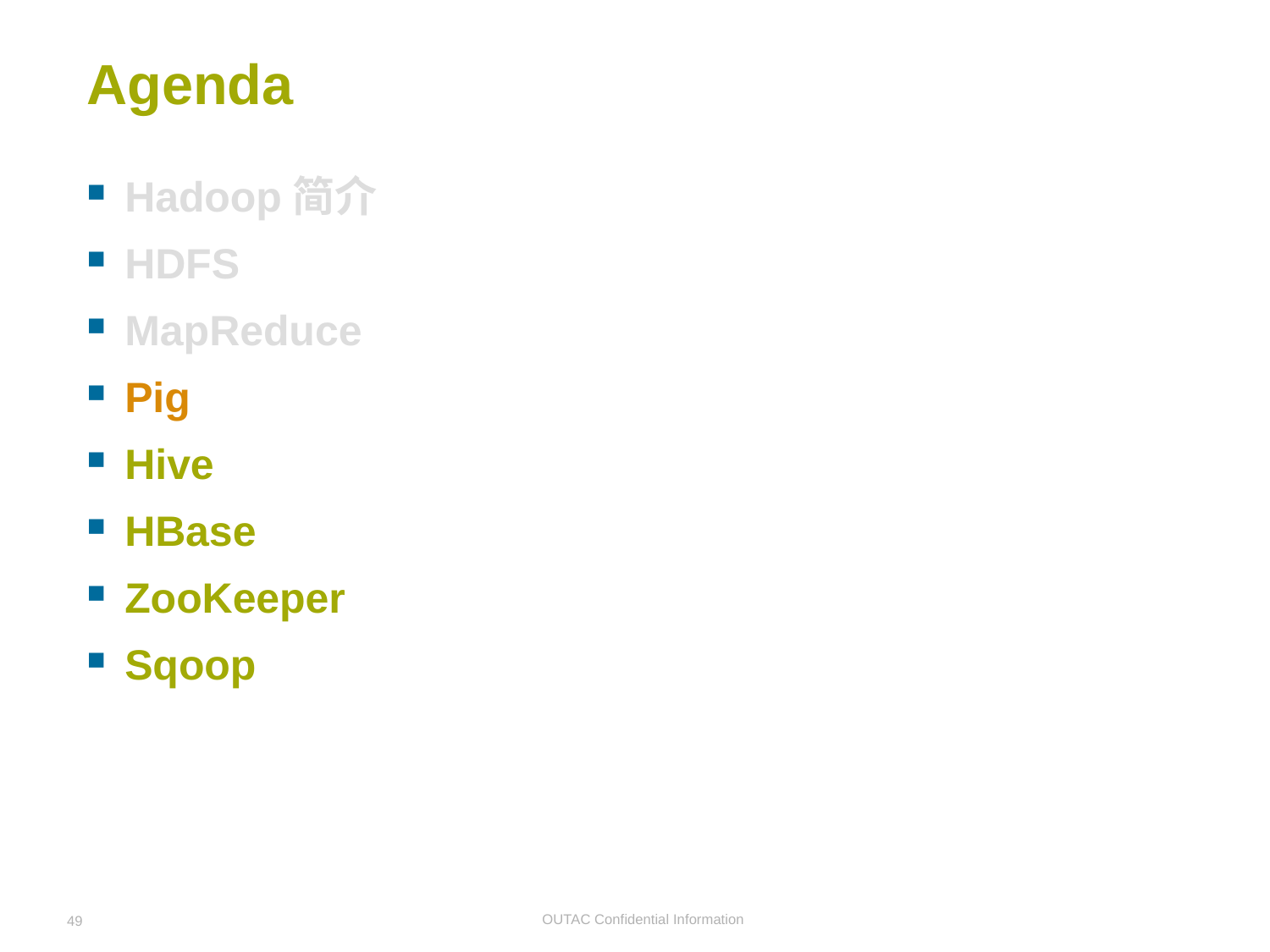

Agenda
Hadoop简介
HDFS
MapReduce
Pig
Hive
HBase
ZooKeeper
Sqoop
49